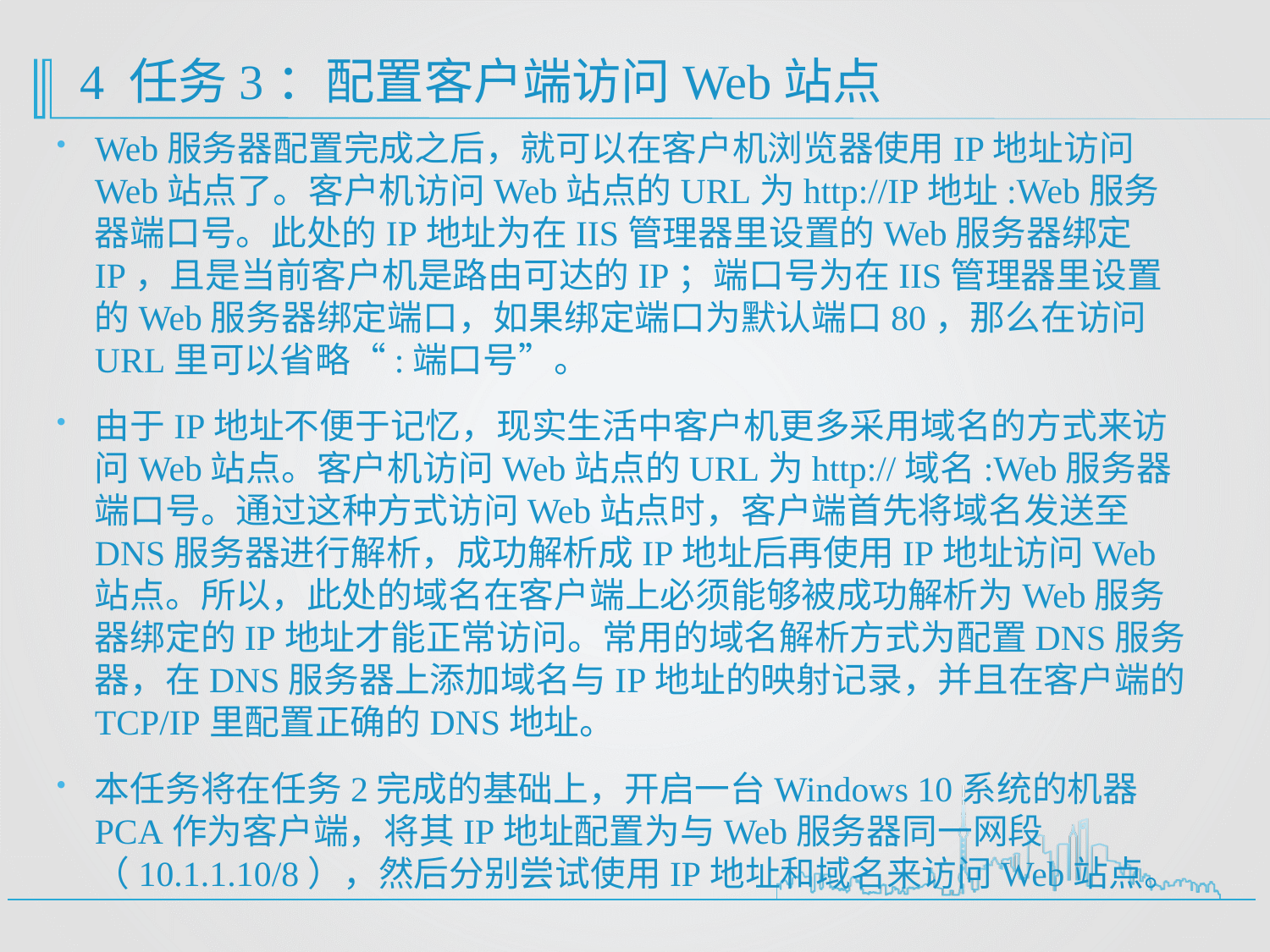

# 4 任务3：配置客户端访问Web站点
Web服务器配置完成之后，就可以在客户机浏览器使用IP地址访问Web站点了。客户机访问Web站点的URL为http://IP地址:Web服务器端口号。此处的IP地址为在IIS管理器里设置的Web服务器绑定IP，且是当前客户机是路由可达的IP；端口号为在IIS管理器里设置的Web服务器绑定端口，如果绑定端口为默认端口80，那么在访问URL里可以省略“:端口号”。
由于IP地址不便于记忆，现实生活中客户机更多采用域名的方式来访问Web站点。客户机访问Web站点的URL为http://域名:Web服务器端口号。通过这种方式访问Web站点时，客户端首先将域名发送至DNS服务器进行解析，成功解析成IP地址后再使用IP地址访问Web站点。所以，此处的域名在客户端上必须能够被成功解析为Web服务器绑定的IP地址才能正常访问。常用的域名解析方式为配置DNS服务器，在DNS服务器上添加域名与IP地址的映射记录，并且在客户端的TCP/IP里配置正确的DNS地址。
本任务将在任务2完成的基础上，开启一台Windows 10系统的机器PCA作为客户端，将其IP地址配置为与Web服务器同一网段（10.1.1.10/8），然后分别尝试使用IP地址和域名来访问Web站点。